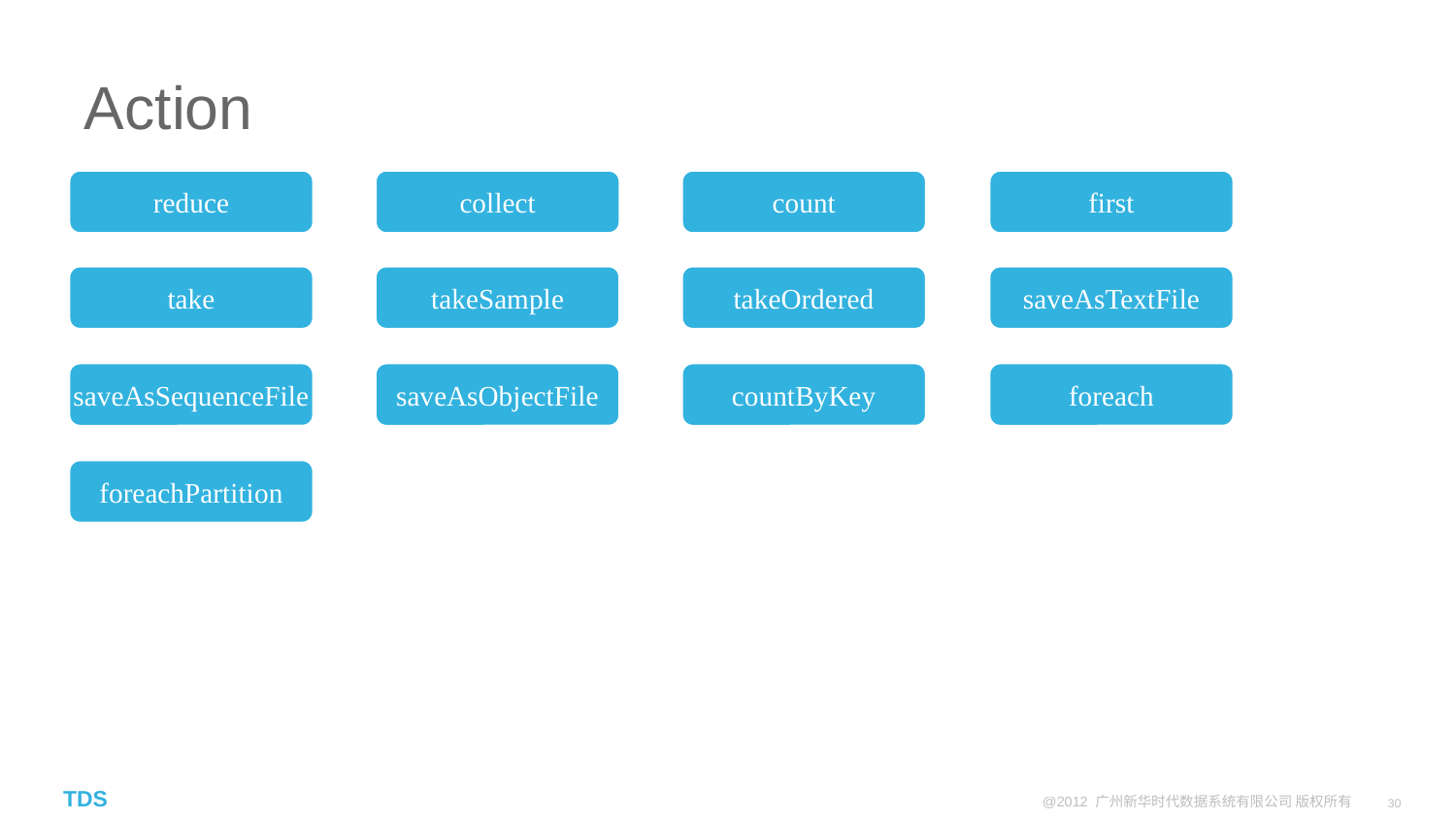

# Action
当在程序中遇到一个action算子的时候，就会提交一个job，执行前面的一系列操作。
reduce
collect

count
first
take
takeSample
takeOrdered
saveAsTextFile
saveAsSequenceFile
saveAsObjectFile
countByKey
foreach
foreachPartition